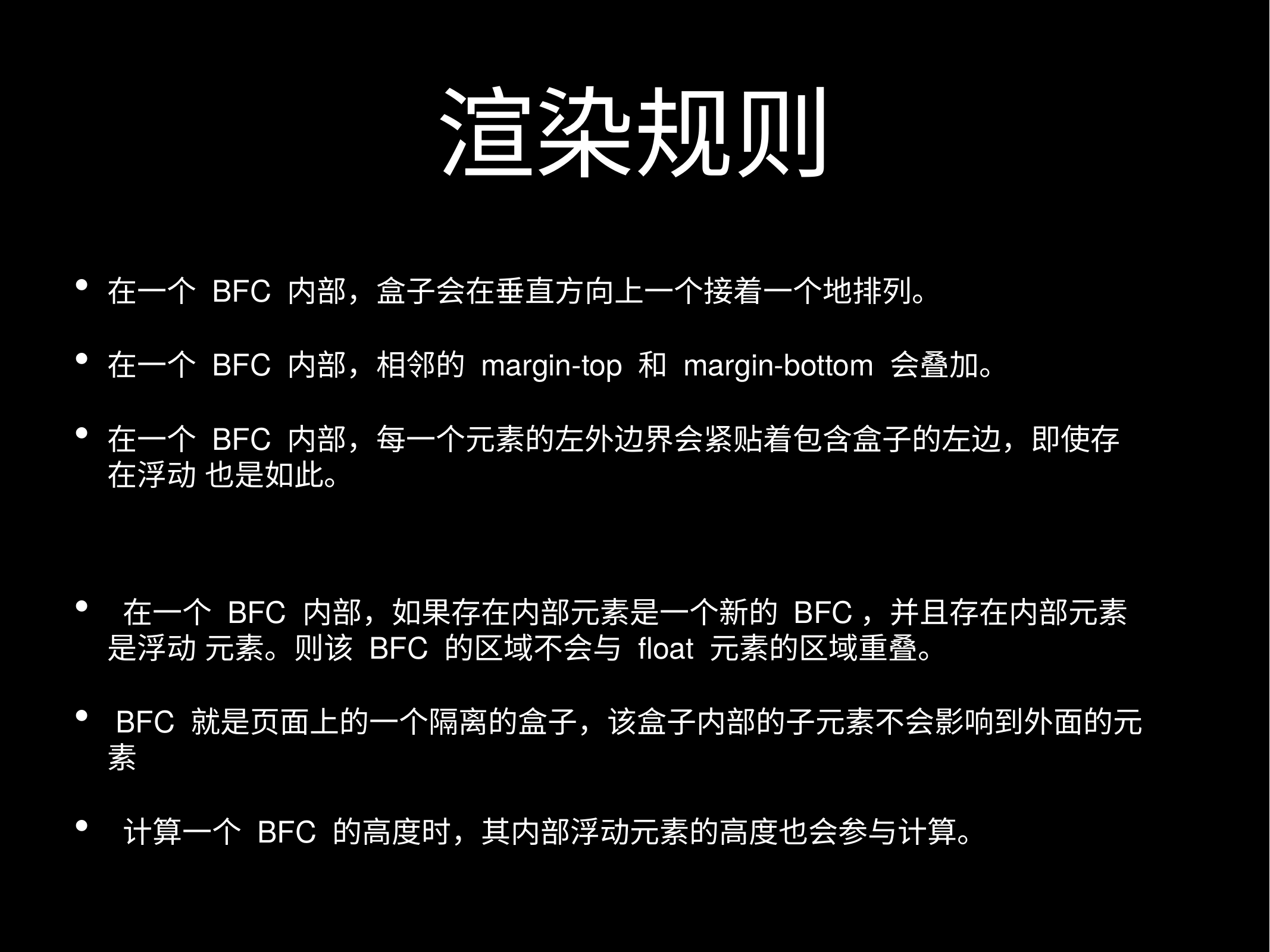

# 渲染规则
在一个 BFC 内部，盒子会在垂直方向上一个接着一个地排列。
在一个 BFC 内部，相邻的 margin-top 和 margin-bottom 会叠加。
在一个 BFC 内部，每一个元素的左外边界会紧贴着包含盒子的左边，即使存在浮动 也是如此。

 在一个 BFC 内部，如果存在内部元素是一个新的 BFC，并且存在内部元素是浮动 元素。则该 BFC 的区域不会与 float 元素的区域重叠。
 BFC 就是页面上的一个隔离的盒子，该盒子内部的子元素不会影响到外面的元素
 计算一个 BFC 的高度时，其内部浮动元素的高度也会参与计算。